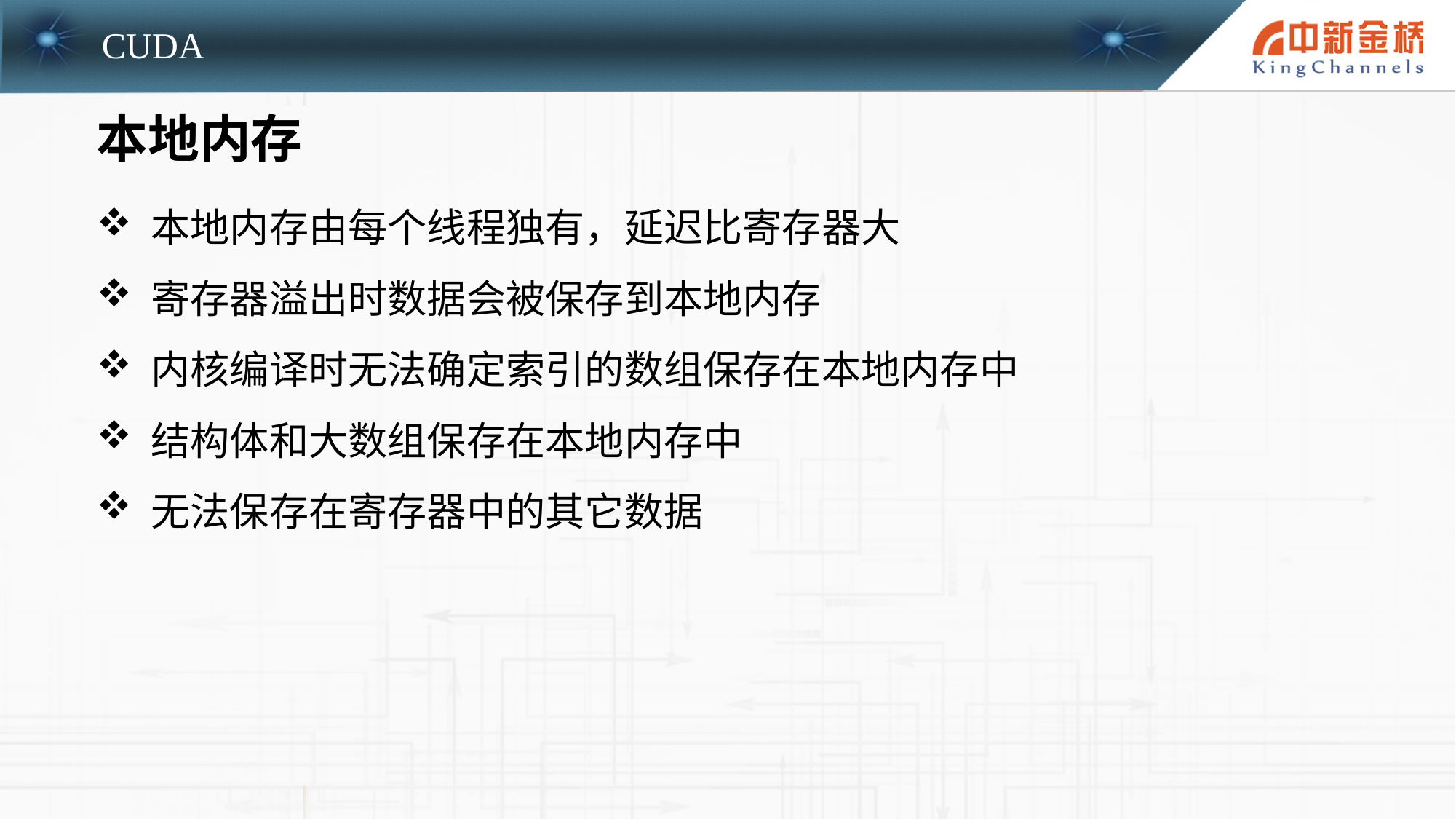

本地内存
本地内存由每个线程独有，延迟比寄存器大
寄存器溢出时数据会被保存到本地内存
内核编译时无法确定索引的数组保存在本地内存中
结构体和大数组保存在本地内存中
无法保存在寄存器中的其它数据